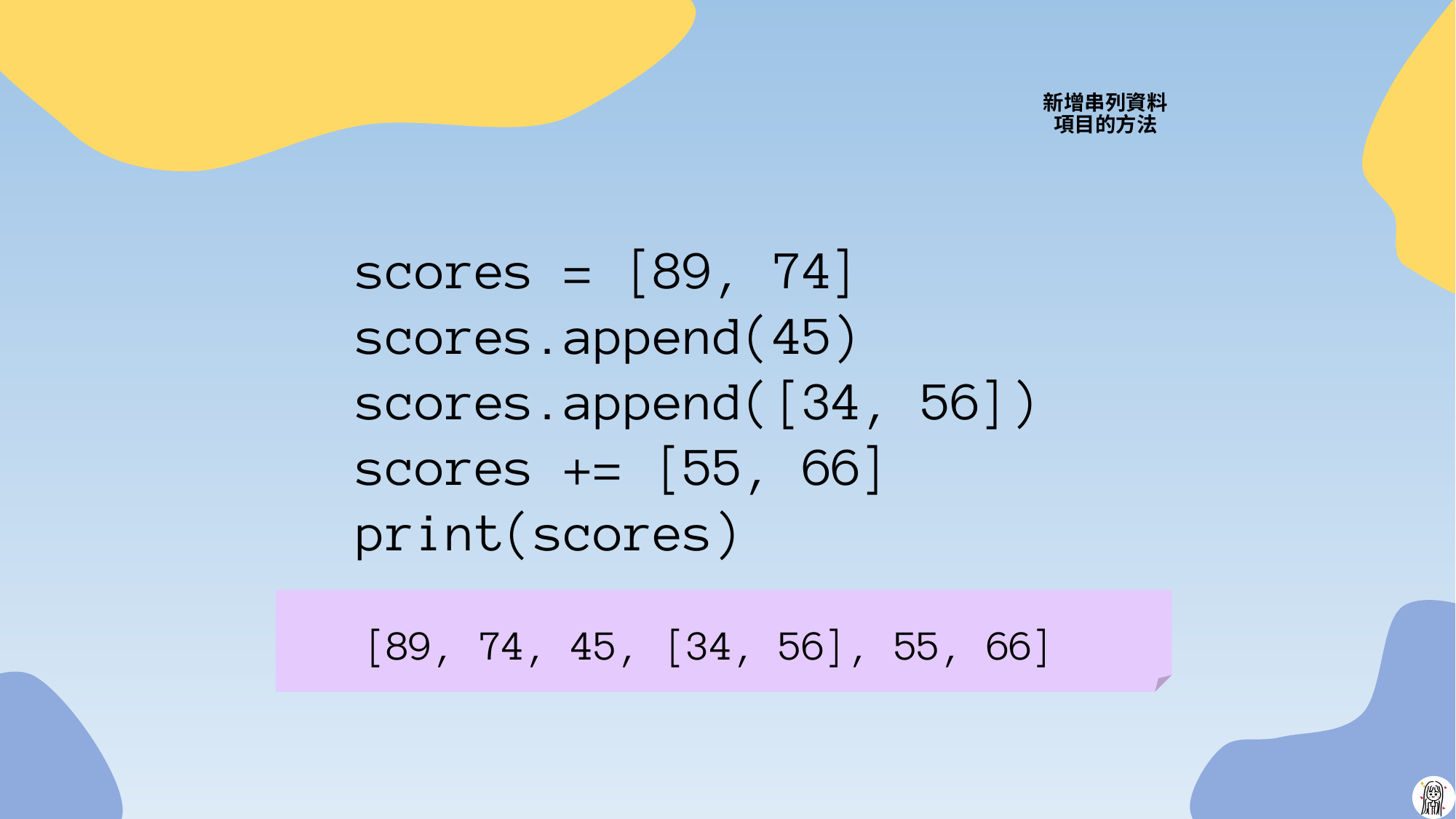

# 新增串列資料 項目的方法
scores = [89, 74]
scores.append(45)
scores.append([34, 56])
scores += [55, 66]
print(scores)

[89, 74, 45, [34, 56], 55, 66]
23